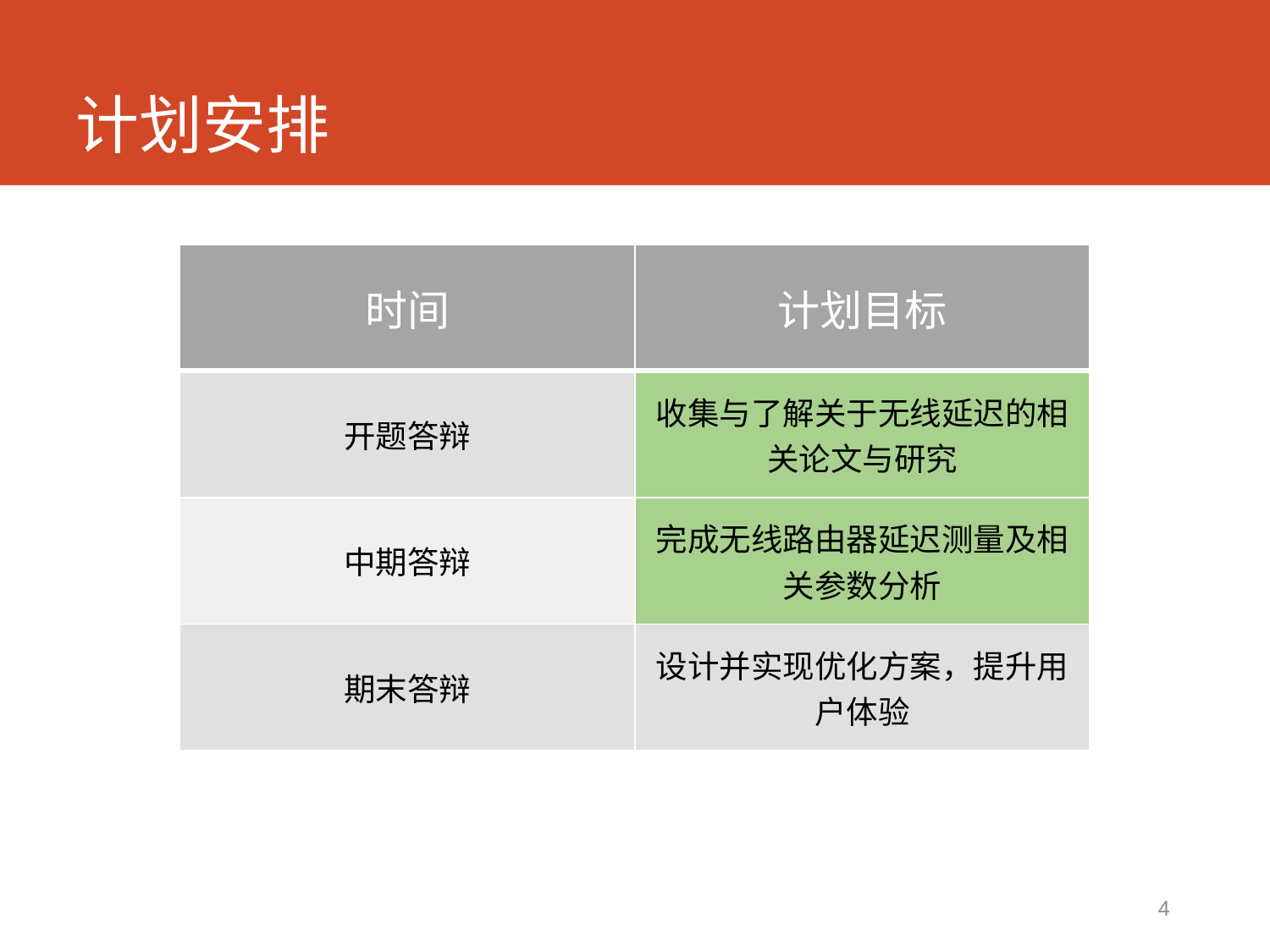

# 计划安排
| 时间 | 计划目标 |
| --- | --- |
| 开题答辩 | 收集与了解关于无线延迟的相关论文与研究 |
| 中期答辩 | 完成无线路由器延迟测量及相关参数分析 |
| 期末答辩 | 设计并实现优化方案，提升用户体验 |
4